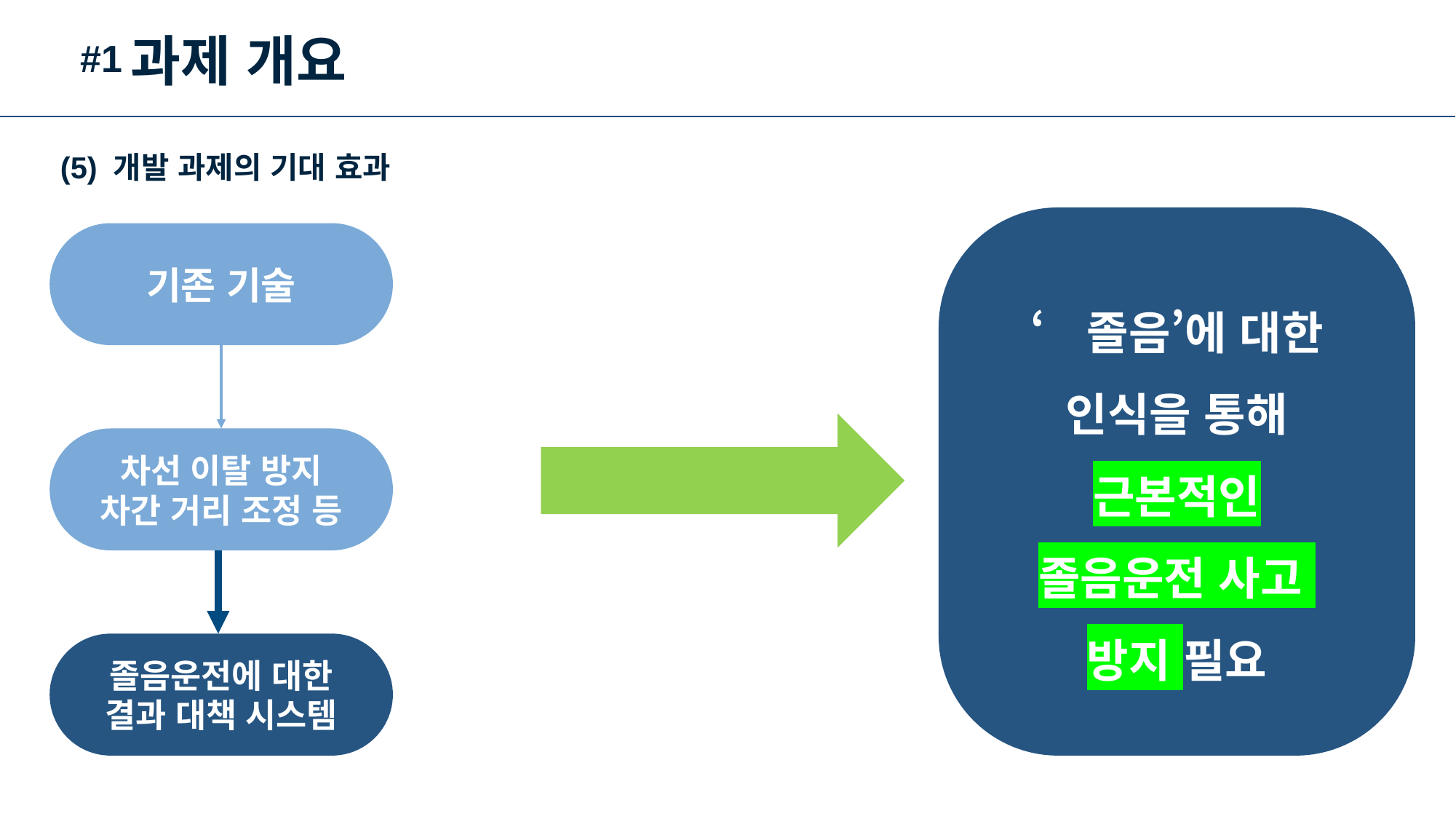

과제 개요
#1
(5) 개발 과제의 기대 효과
‘졸음’에 대한
인식을 통해
근본적인
졸음운전 사고
방지 필요
기존 기술

차선 이탈 방지
차간 거리 조정 등
졸음운전에 대한
결과 대책 시스템